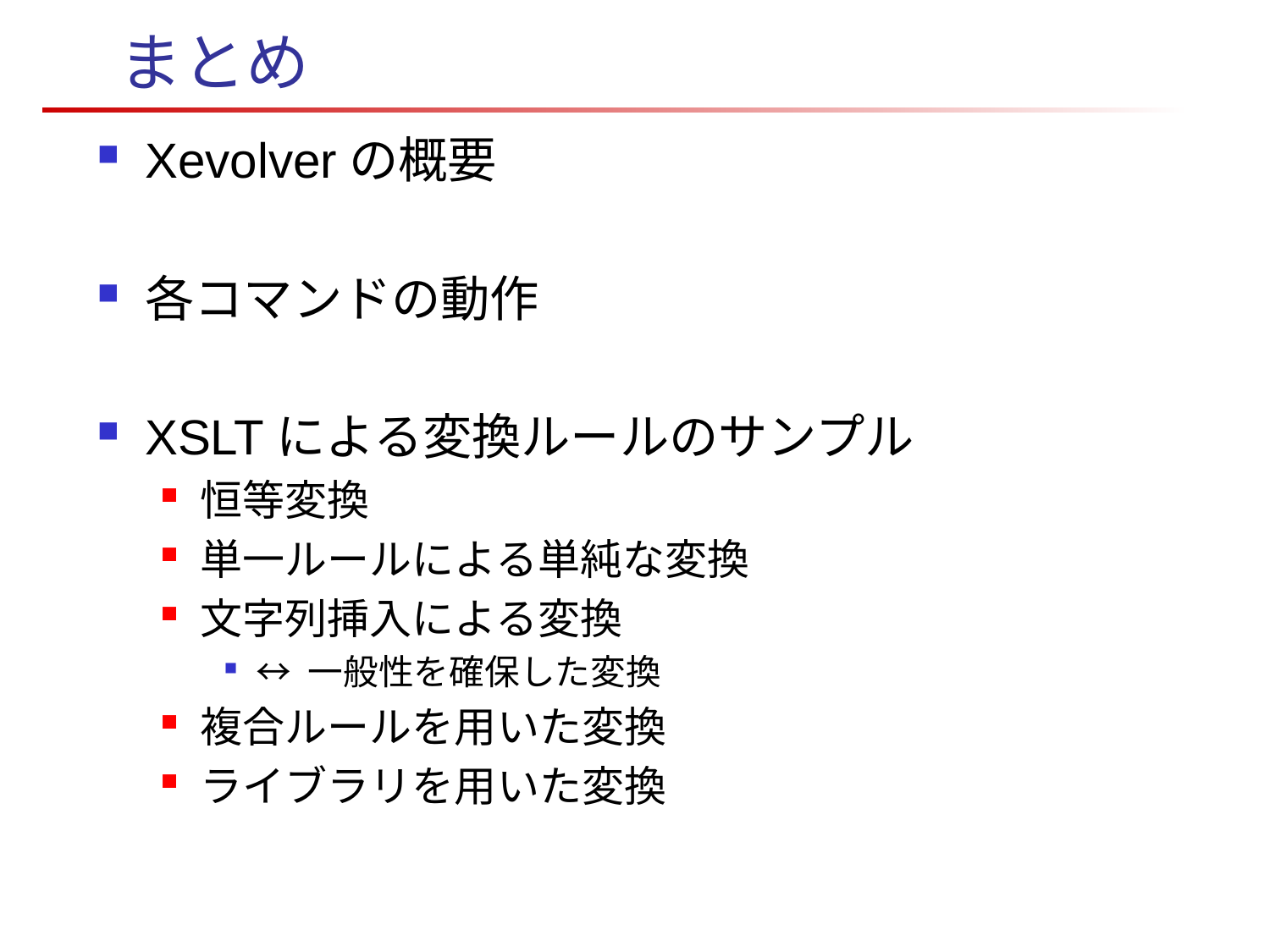

# まとめ
Xevolverの概要

各コマンドの動作

XSLTによる変換ルールのサンプル
恒等変換
単一ルールによる単純な変換
文字列挿入による変換
↔ 一般性を確保した変換
複合ルールを用いた変換
ライブラリを用いた変換